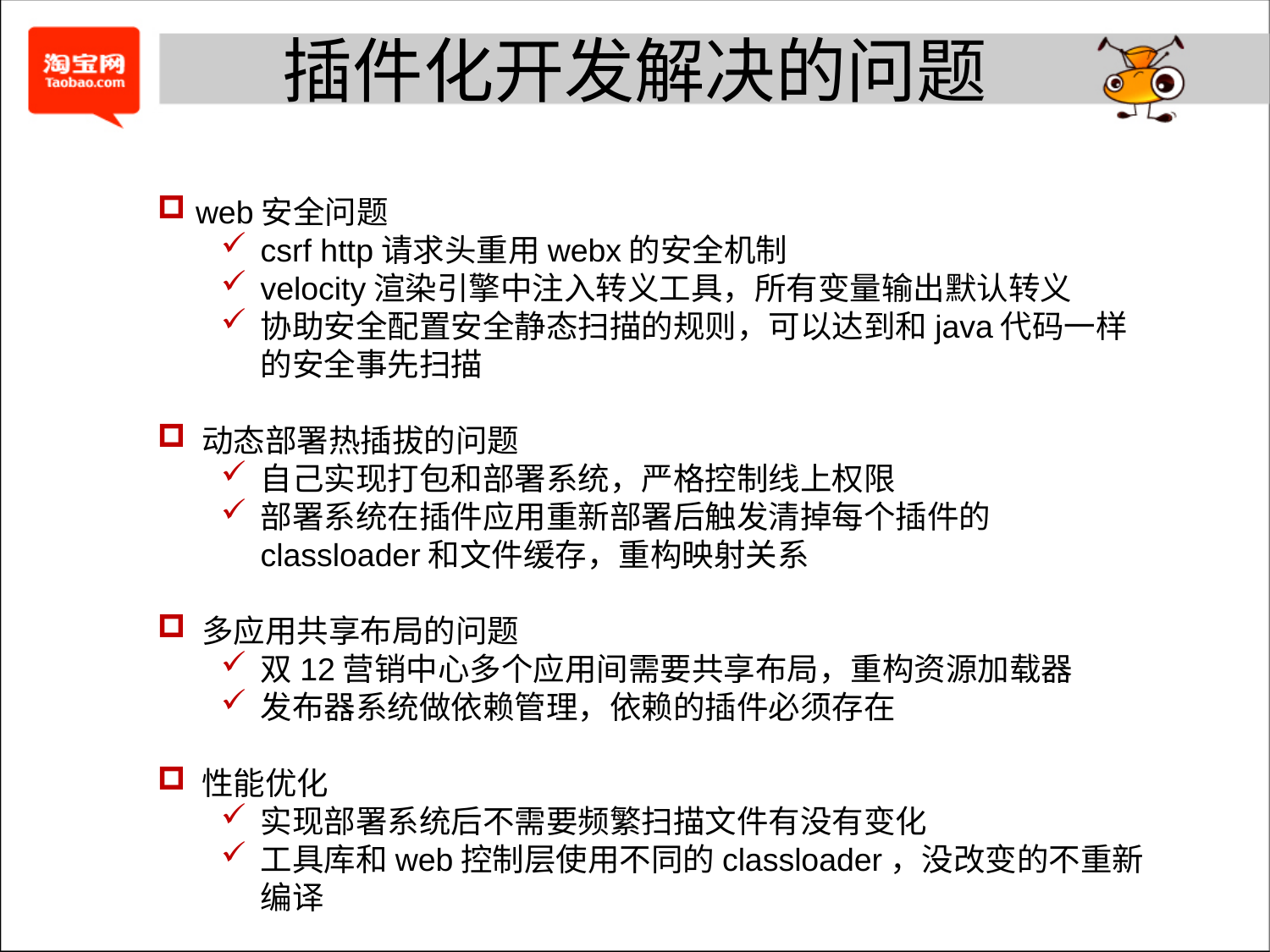

# 插件化开发解决的问题
 web安全问题
csrf http请求头重用webx的安全机制
velocity渲染引擎中注入转义工具，所有变量输出默认转义
协助安全配置安全静态扫描的规则，可以达到和java代码一样的安全事先扫描

 动态部署热插拔的问题
自己实现打包和部署系统，严格控制线上权限
部署系统在插件应用重新部署后触发清掉每个插件的classloader和文件缓存，重构映射关系

 多应用共享布局的问题
双12营销中心多个应用间需要共享布局，重构资源加载器
发布器系统做依赖管理，依赖的插件必须存在

 性能优化
实现部署系统后不需要频繁扫描文件有没有变化
工具库和web控制层使用不同的classloader，没改变的不重新编译